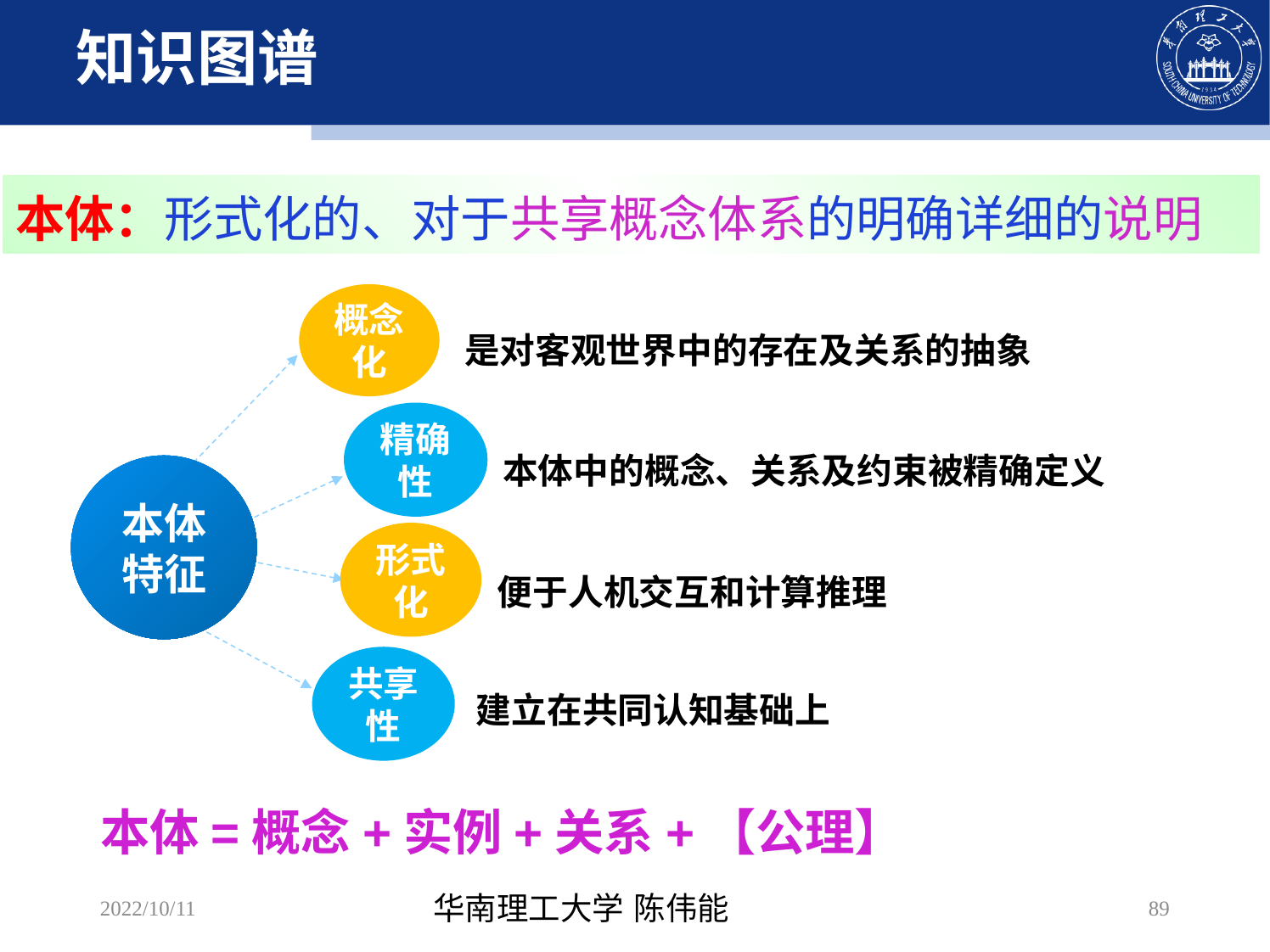

# 知识图谱
本体：形式化的、对于共享概念体系的明确详细的说明
概念化
是对客观世界中的存在及关系的抽象
精确性

本体中的概念、关系及约束被精确定义

本体特征

形式化
便于人机交互和计算推理

共享性
建立在共同认知基础上
本体=概念+实例+关系+【公理】
2022/10/11
华南理工大学 陈伟能
89